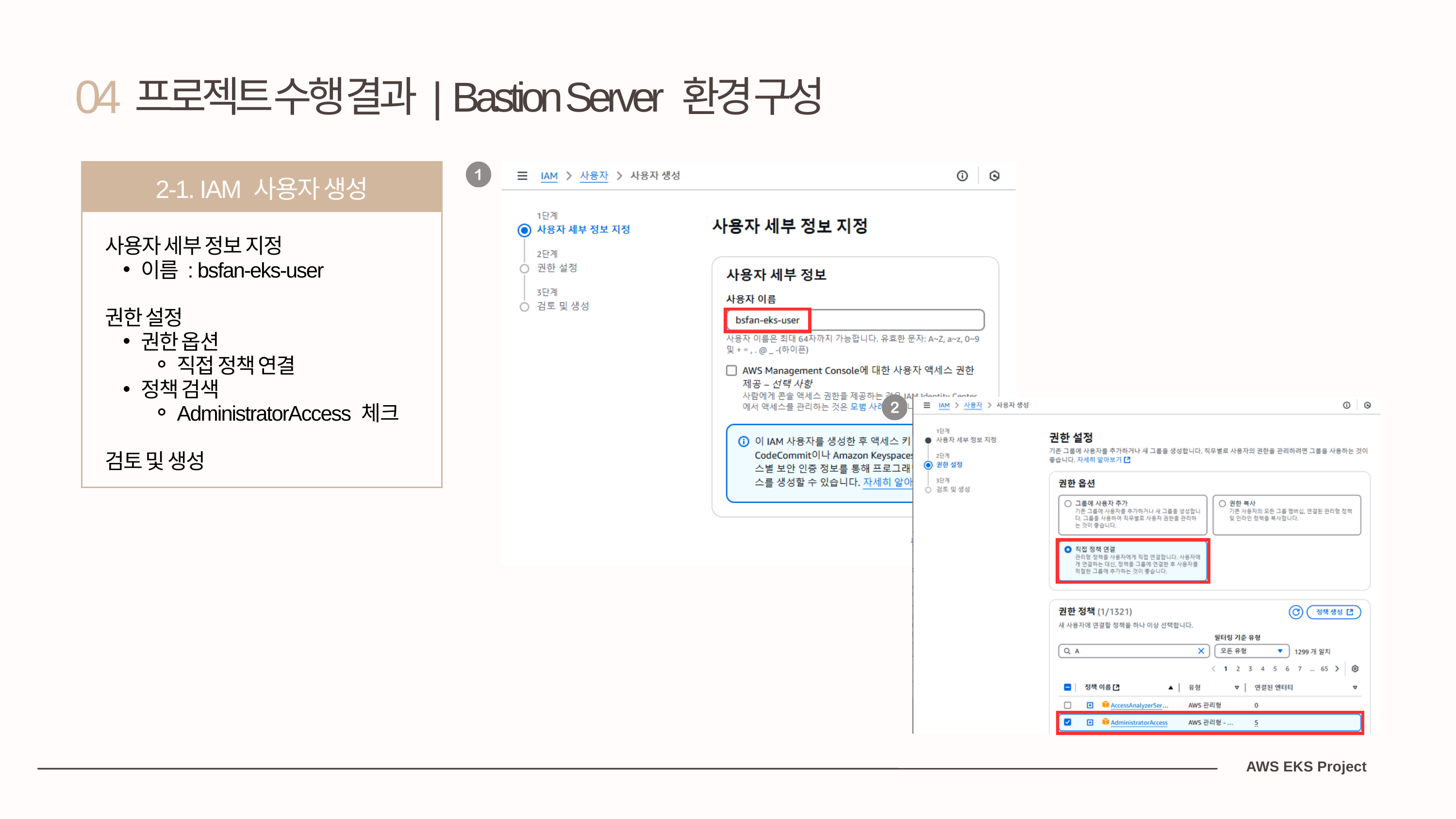

04
프로젝트 수행 결과 |  Bastion Server 환경 구성

2-1. IAM 사용자 생성
사용자 세부 정보 지정
이름 : bsfan-eks-user

권한 설정
권한 옵션
직접 정책 연결
정책 검색
AdministratorAccess 체크

검토 및 생성

AWS EKS Project